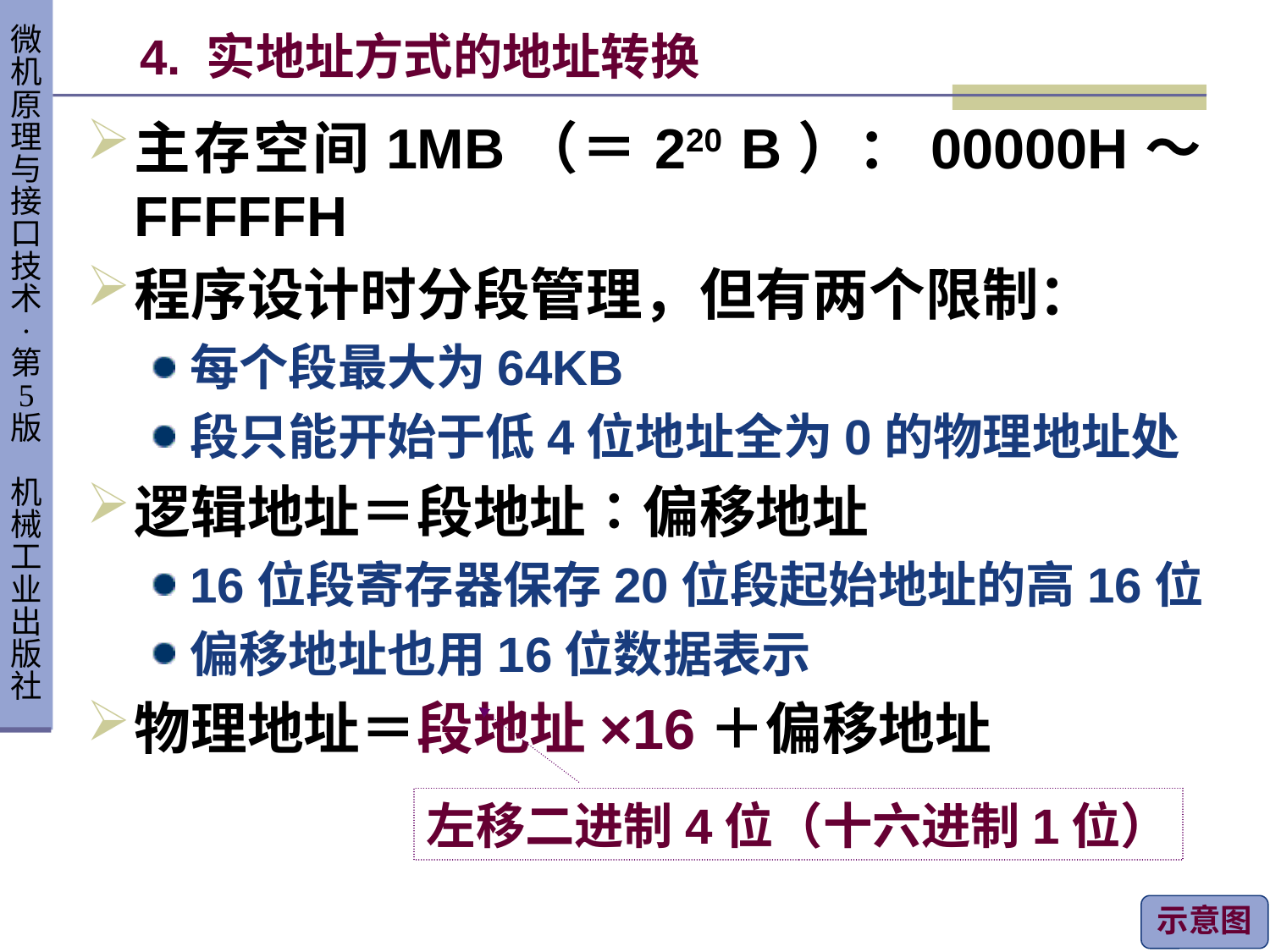

# 4. 实地址方式的地址转换
主存空间1MB（＝220 B）：00000H～FFFFFH
程序设计时分段管理，但有两个限制：
每个段最大为64KB
段只能开始于低4位地址全为0的物理地址处
逻辑地址＝段地址∶偏移地址
16位段寄存器保存20位段起始地址的高16位
偏移地址也用16位数据表示
物理地址＝段地址×16＋偏移地址

左移二进制4位（十六进制1位）
示意图